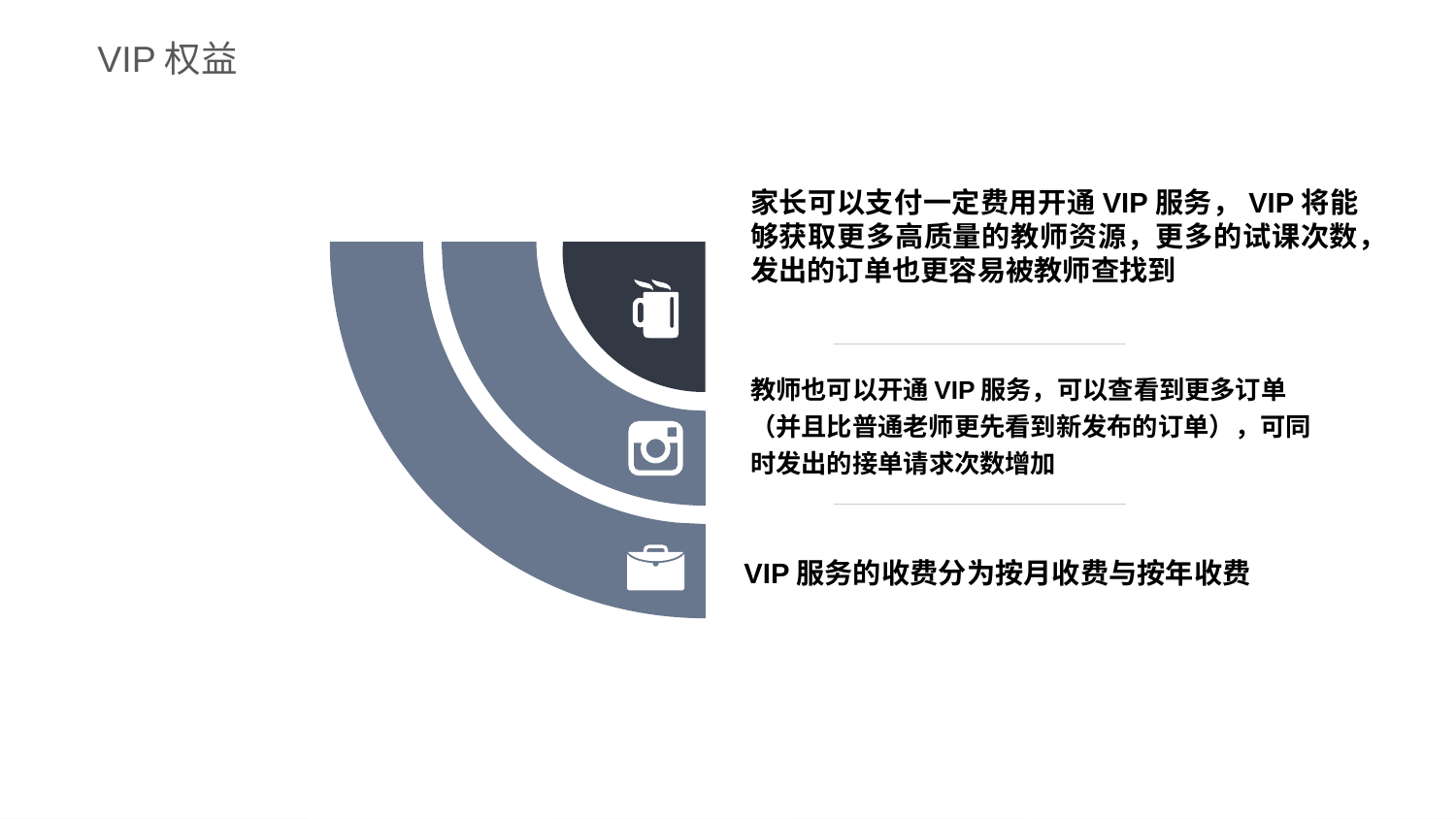

VIP权益
家长可以支付一定费用开通VIP服务，VIP将能够获取更多高质量的教师资源，更多的试课次数，发出的订单也更容易被教师查找到

教师也可以开通VIP服务，可以查看到更多订单（并且比普通老师更先看到新发布的订单），可同时发出的接单请求次数增加

VIP服务的收费分为按月收费与按年收费